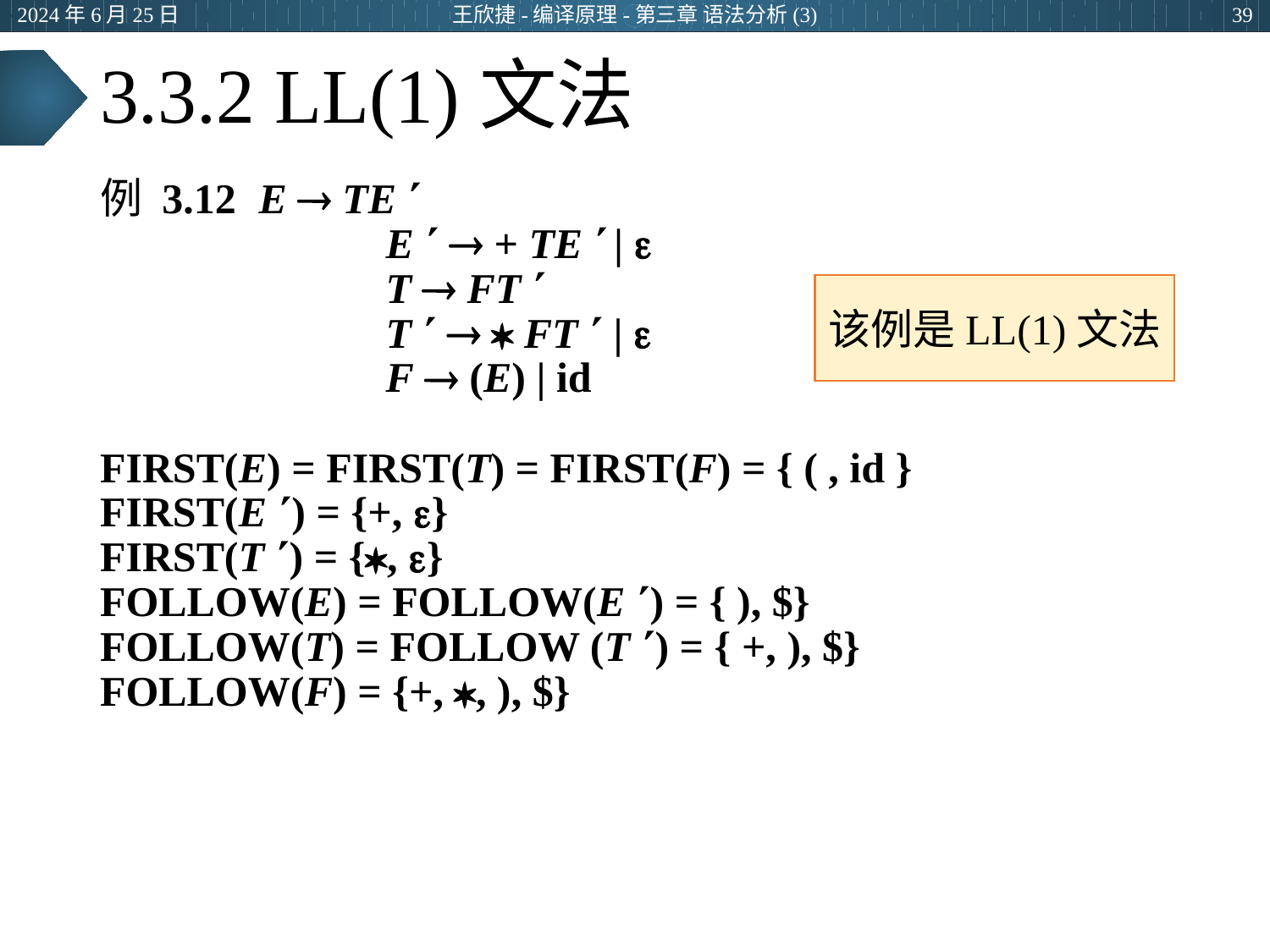

2024年6月25日
王欣捷-编译原理-第三章 语法分析(3)
39
# 3.3.2 LL(1)文法
例 3.12	E → TE ′
	  		E ′ → + TE ′ | ε
     		T → FT ′
     		T ′ → ∗ FT ′ | ε
     		F → (E) | id

FIRST(E) = FIRST(T) = FIRST(F) = { ( , id }
FIRST(E ′) = {+, ε}
FIRST(T ′) = {∗, ε}
FOLLOW(E) = FOLLOW(E ′) = { ), $}
FOLLOW(T) = FOLLOW (T ′) = { +, ), $}
FOLLOW(F) = {+, ∗, ), $}

该例是LL(1)文法